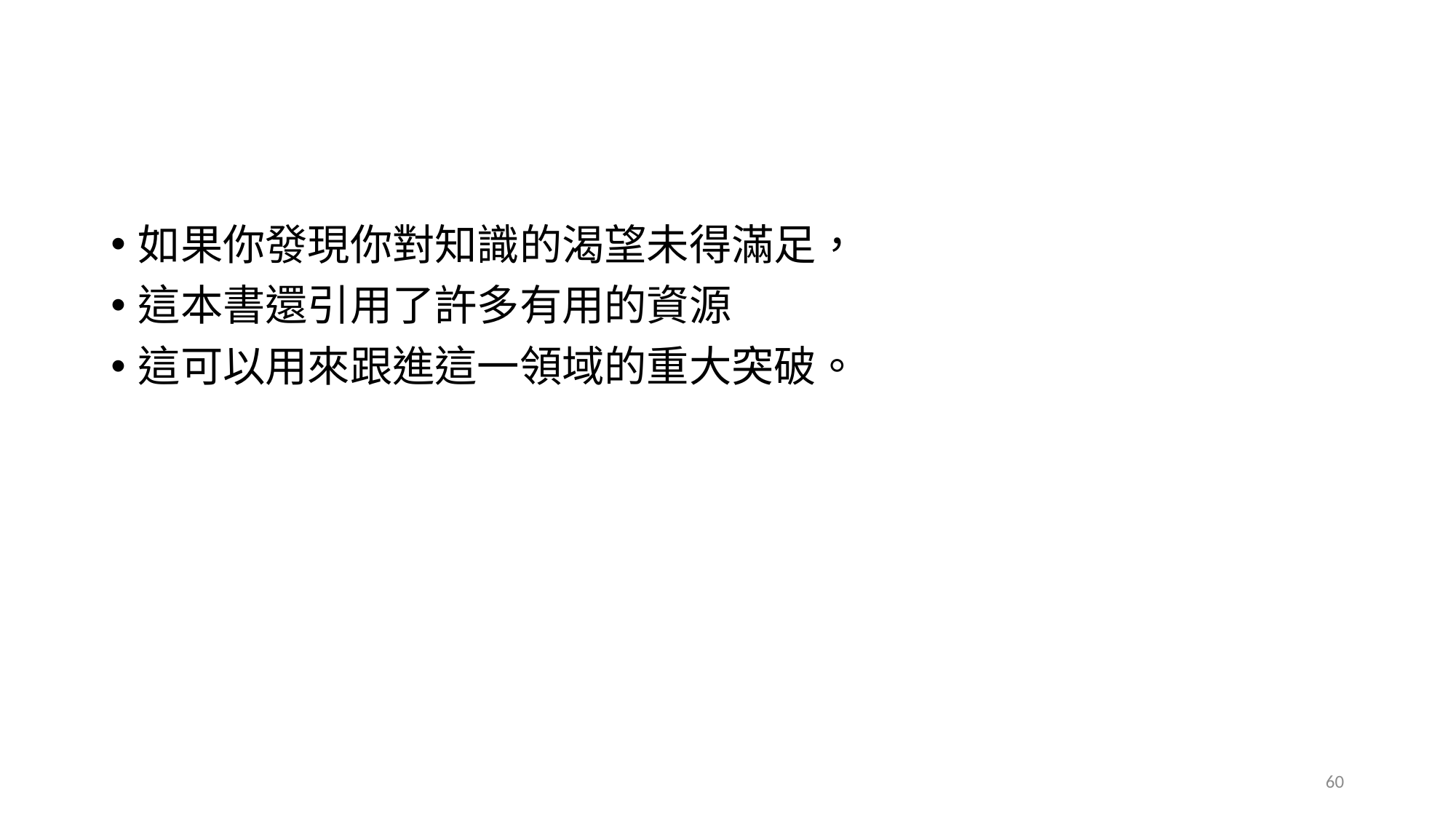

#
如果你發現你對知識的渴望未得滿足，
這本書還引用了許多有用的資源
這可以用來跟進這一領域的重大突破。
60